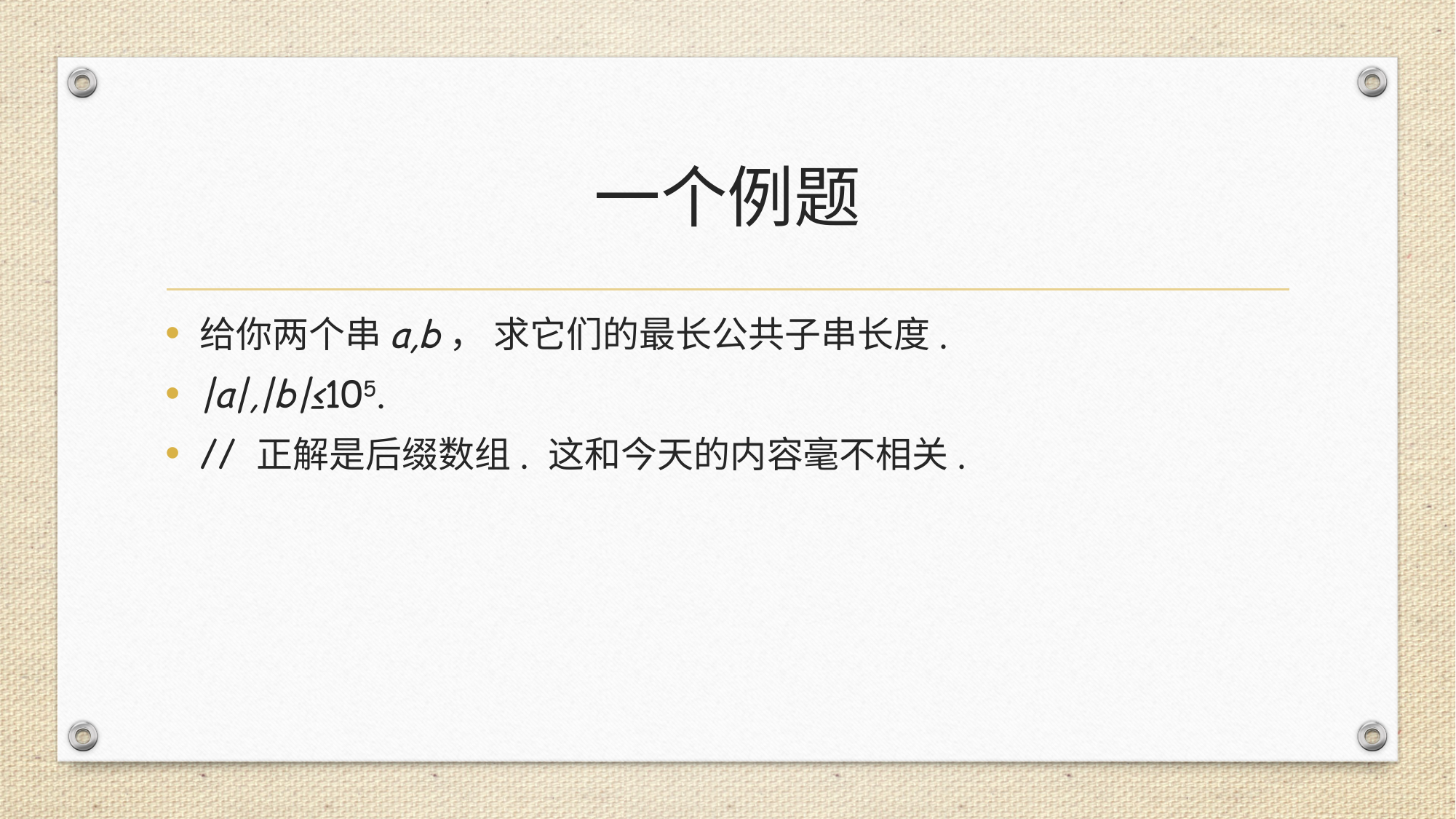

# 一个例题
给你两个串a,b， 求它们的最长公共子串长度.
|a|,|b|≤105.
// 正解是后缀数组. 这和今天的内容毫不相关.